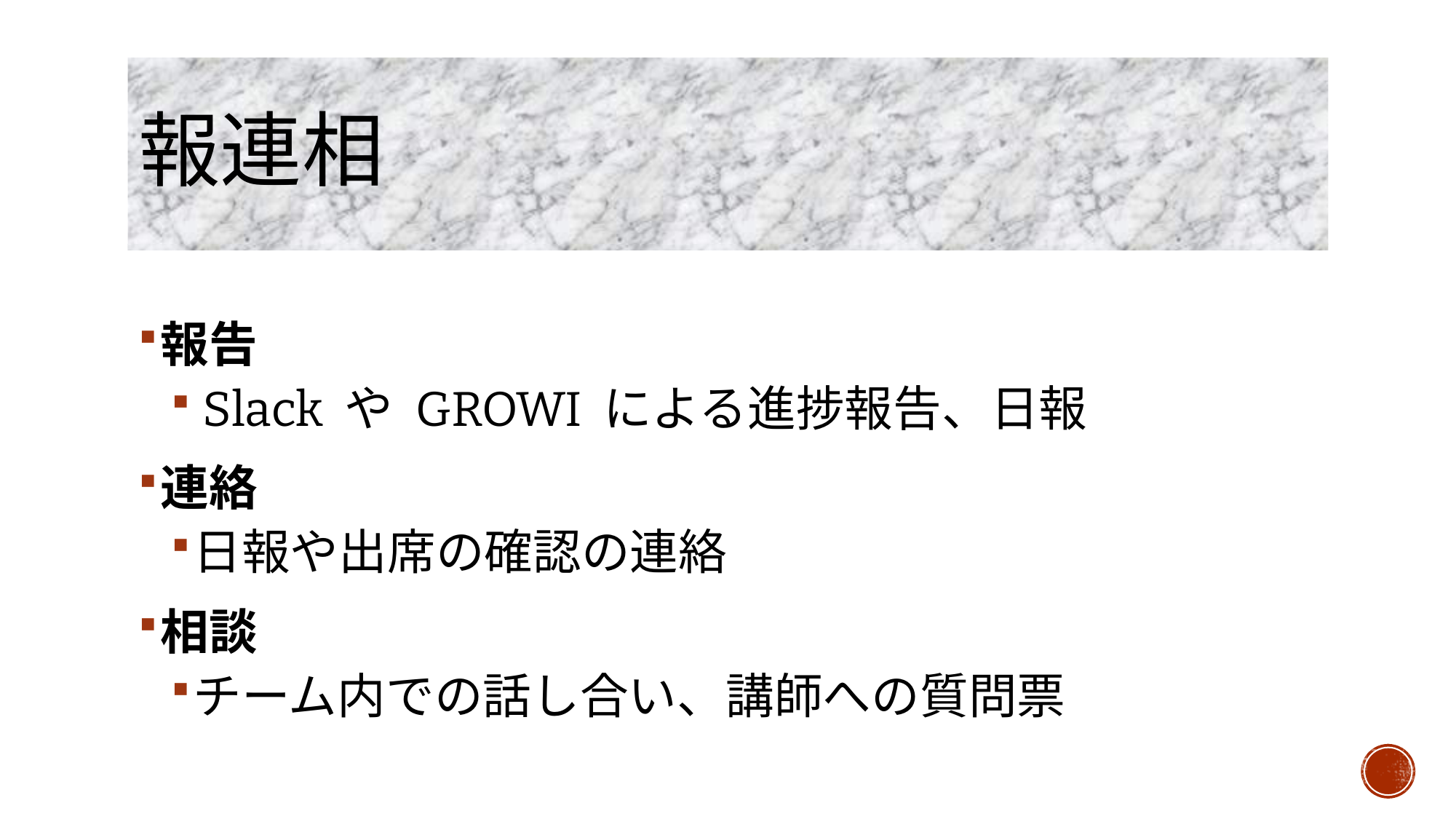

# 報連相

報告
 Slack や GROWI による進捗報告、日報
連絡
日報や出席の確認の連絡
相談
チーム内での話し合い、講師への質問票